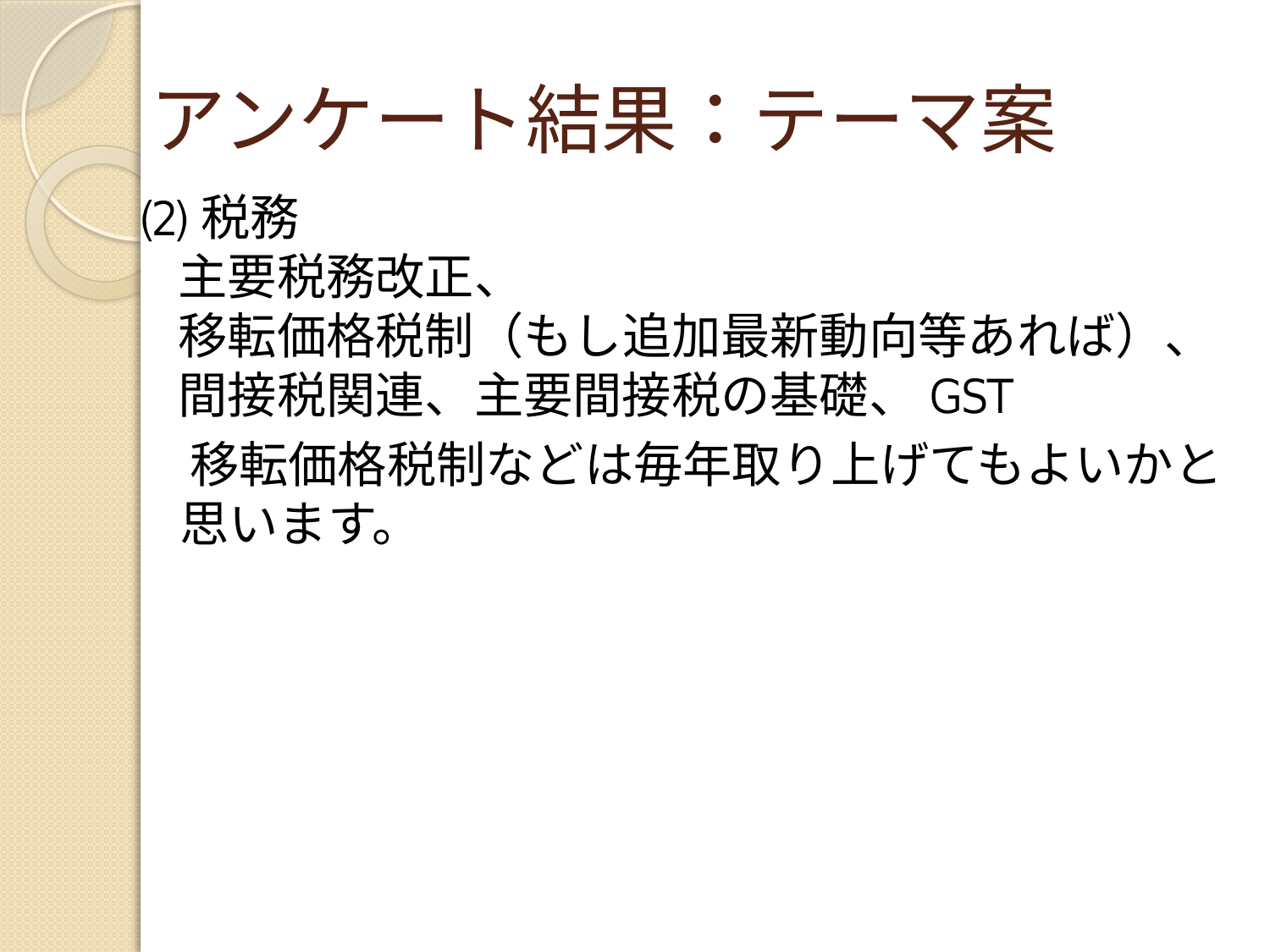

# アンケート結果：テーマ案
(2)税務
　主要税務改正、
　移転価格税制（もし追加最新動向等あれば）、
　間接税関連、主要間接税の基礎、GST
　移転価格税制などは毎年取り上げてもよいかと思います。